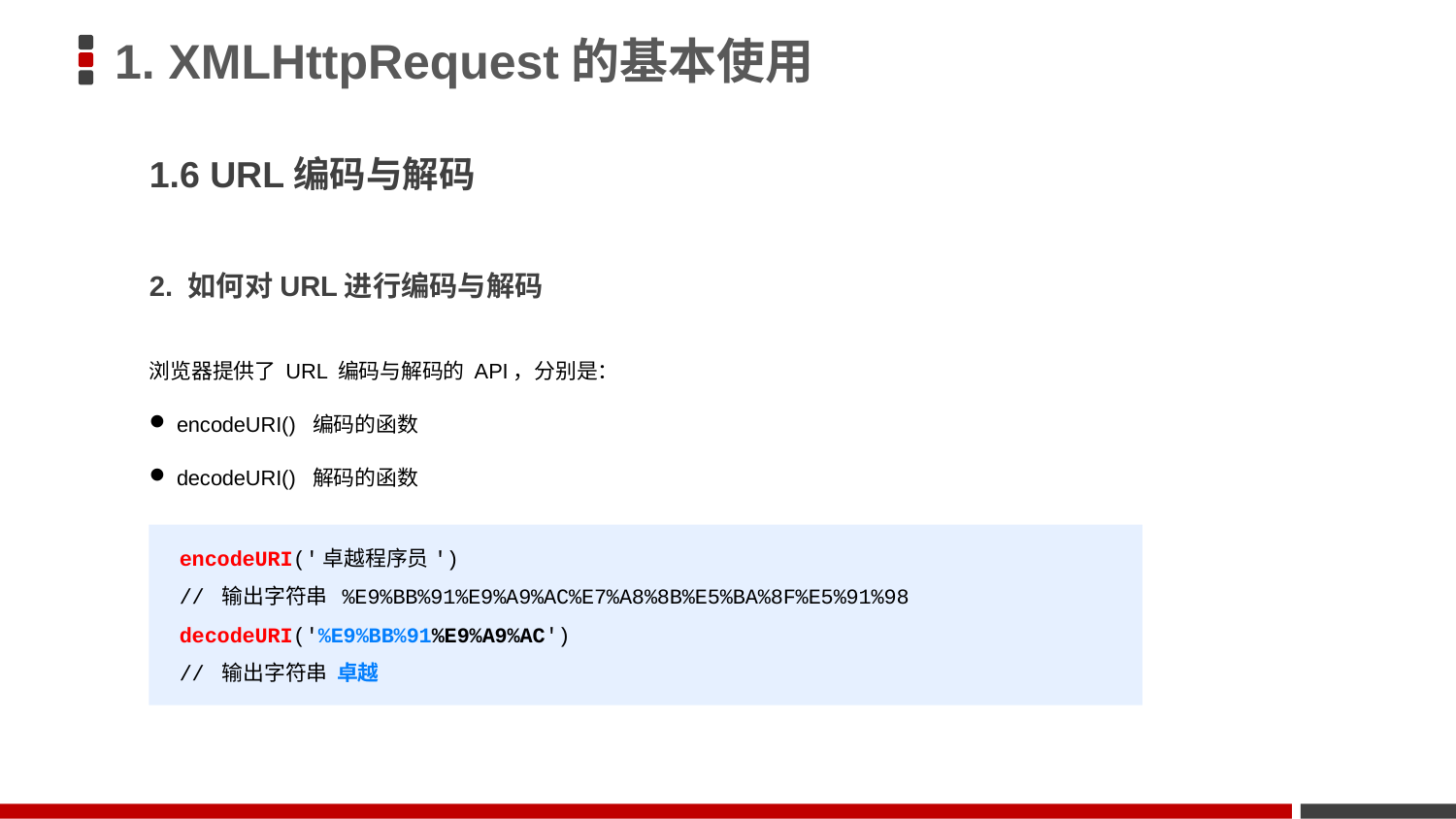

# 1. XMLHttpRequest的基本使用
1.6 URL编码与解码
2. 如何对URL进行编码与解码
浏览器提供了 URL 编码与解码的 API，分别是：
encodeURI()  编码的函数
decodeURI()  解码的函数

encodeURI('卓越程序员')
// 输出字符串  %E9%BB%91%E9%A9%AC%E7%A8%8B%E5%BA%8F%E5%91%98
decodeURI('%E9%BB%91%E9%A9%AC')
// 输出字符串  卓越